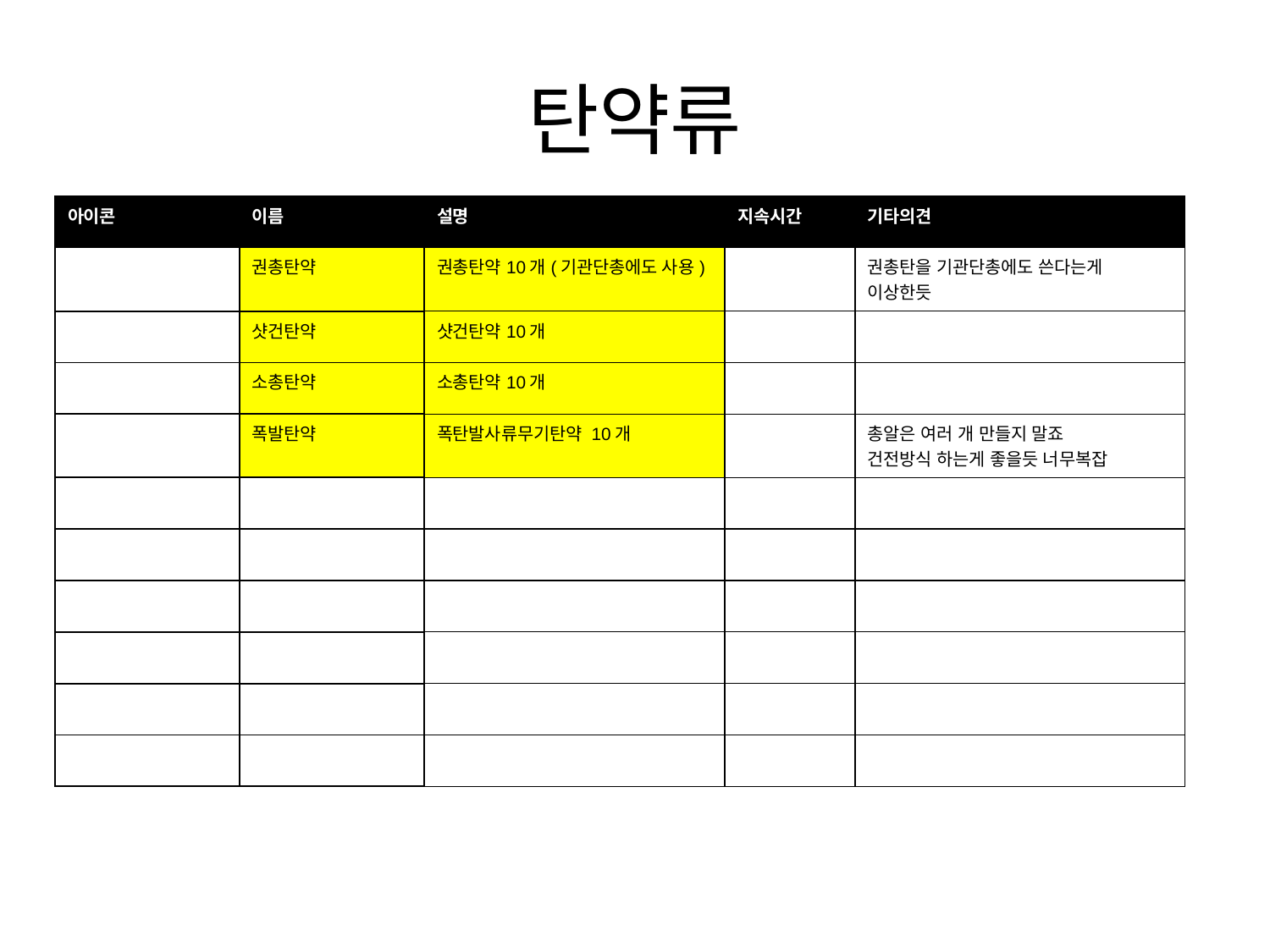

# 탄약류
| 아이콘 | 이름 | 설명 | 지속시간 | 기타의견 |
| --- | --- | --- | --- | --- |
|  | 권총탄약 | 권총탄약10개(기관단총에도 사용) |  | 권총탄을 기관단총에도 쓴다는게 이상한듯 |
|  | 샷건탄약 | 샷건탄약10개 |  |  |
|  | 소총탄약 | 소총탄약10개 |  |  |
|  | 폭발탄약 | 폭탄발사류무기탄약 10개 |  | 총알은 여러 개 만들지 말죠 건전방식 하는게 좋을듯 너무복잡 |
|  |  |  |  |  |
|  |  |  |  |  |
|  |  |  |  |  |
|  |  |  |  |  |
|  |  |  |  |  |
|  |  |  |  |  |